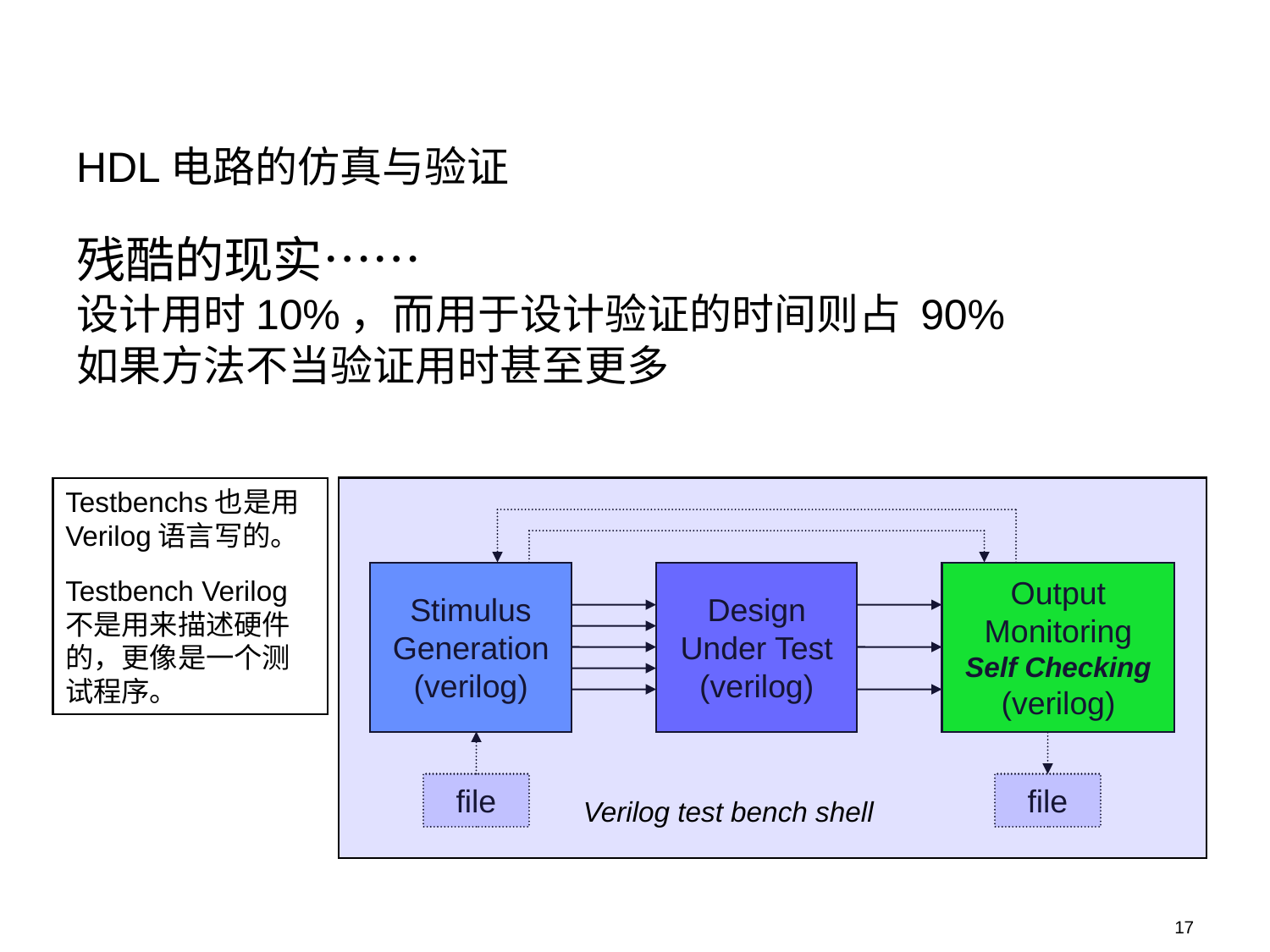

HDL电路的仿真与验证
残酷的现实……
设计用时10%，而用于设计验证的时间则占 90%
如果方法不当验证用时甚至更多
Testbenchs也是用Verilog语言写的。

Testbench Verilog不是用来描述硬件的，更像是一个测试程序。

Stimulus
Generation
(verilog)
Design
Under Test
(verilog)
Output
Monitoring
Self Checking
(verilog)

file
file
Verilog test bench shell
17